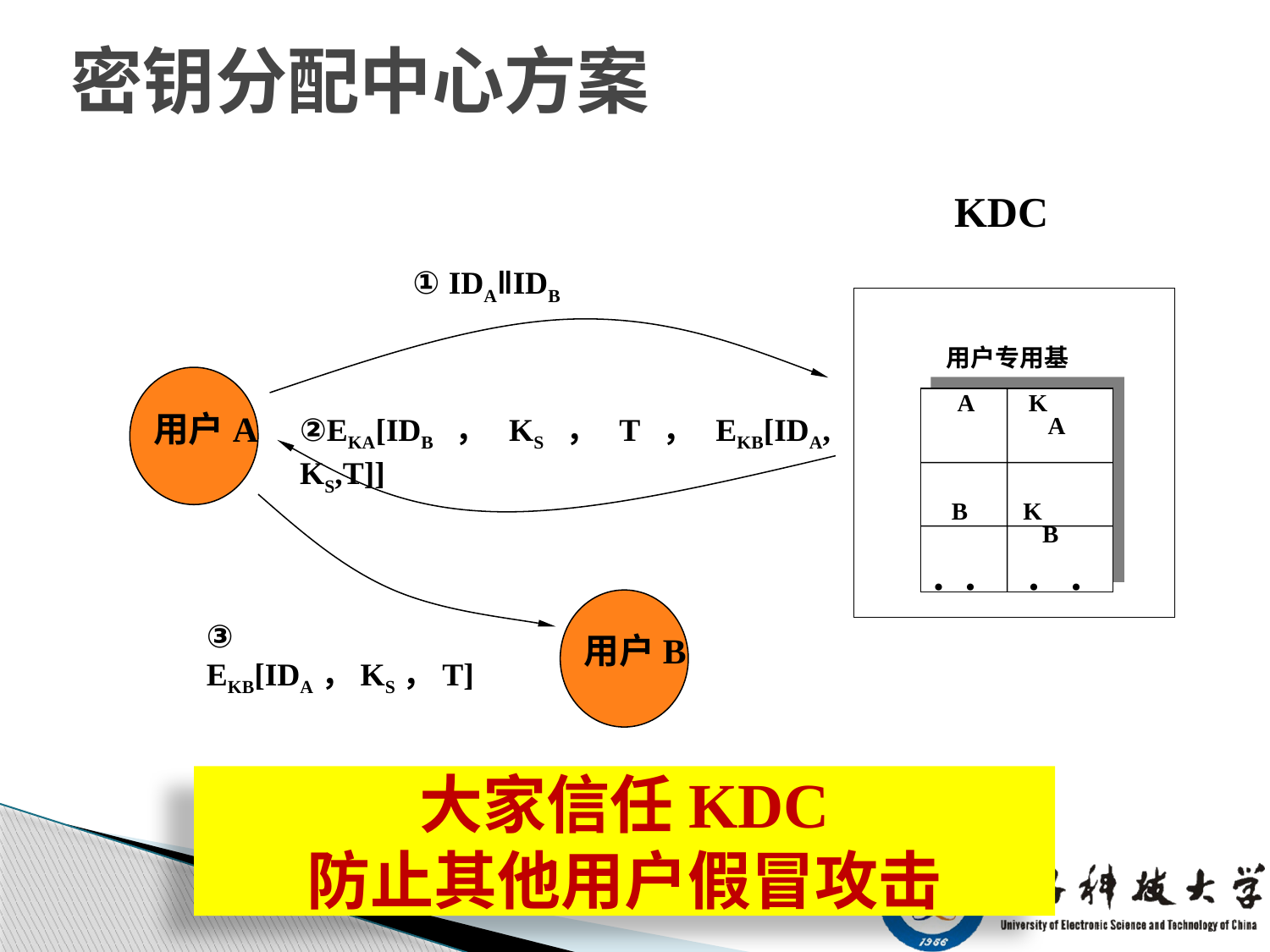

# 密钥分配中心方案
KDC

       用户专用基
       本密钥文件
  ① IDA‖IDB

A         KA

   B         KB
.  .     .   .

  用户A

②EKA[IDB，KS，T，EKB[IDA, KS,T]]

③ EKB[IDA，KS，T]
  用户B
大家信任KDC
防止其他用户假冒攻击